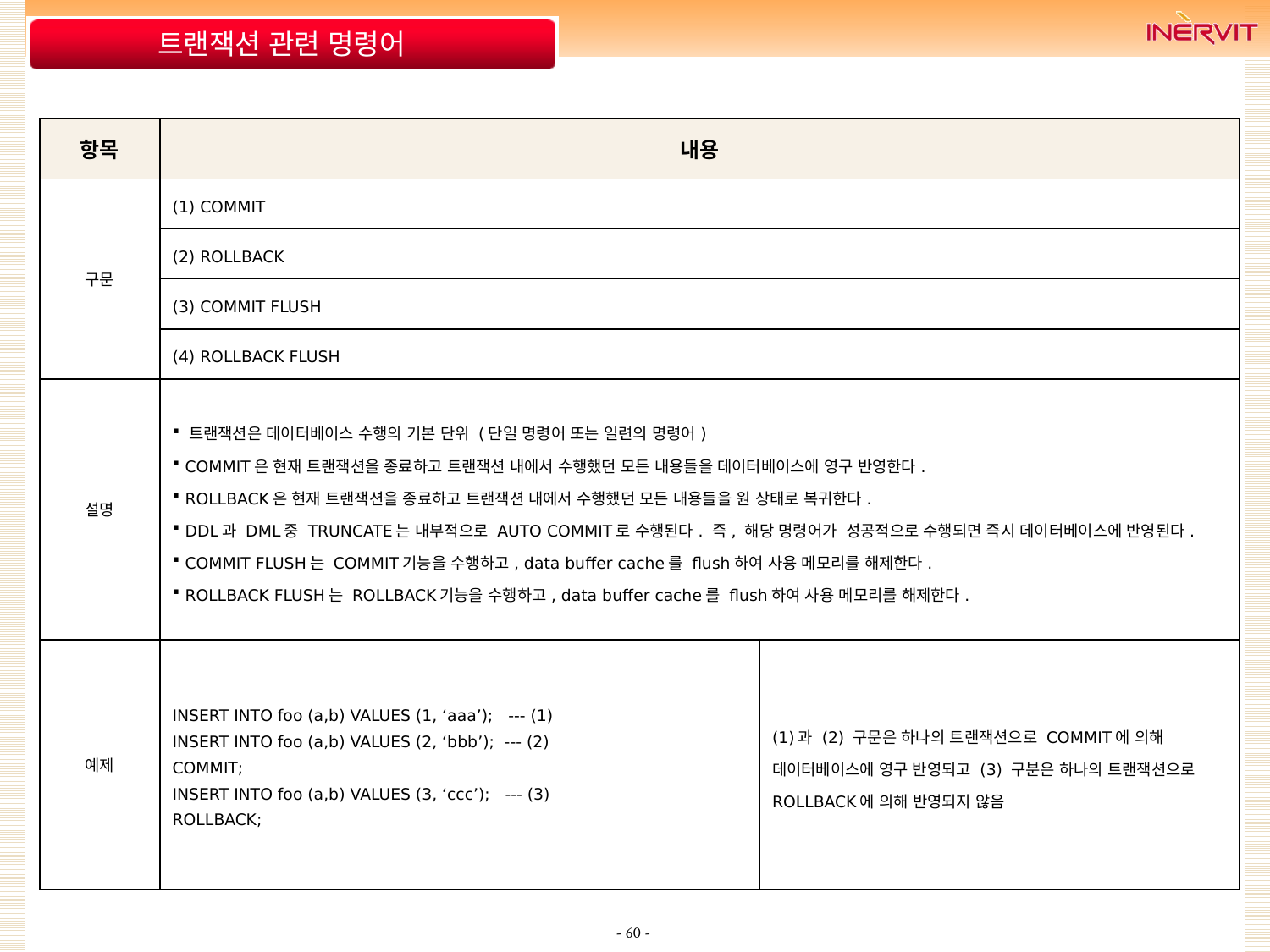

# 트랜잭션 관련 명령어
| 항목 | 내용 |  |
| --- | --- | --- |
| 구문 | (1) COMMIT |  |
|  | (2) ROLLBACK |  |
|  | (3) COMMIT FLUSH |  |
|  | (4) ROLLBACK FLUSH |  |
| 설명 | 트랜잭션은 데이터베이스 수행의 기본 단위 (단일 명령어 또는 일련의 명령어) COMMIT은 현재 트랜잭션을 종료하고 트랜잭션 내에서 수행했던 모든 내용들을 데이터베이스에 영구 반영한다. ROLLBACK은 현재 트랜잭션을 종료하고 트랜잭션 내에서 수행했던 모든 내용들을 원 상태로 복귀한다. DDL과 DML중 TRUNCATE는 내부적으로 AUTO COMMIT로 수행된다. 즉, 해당 명령어가 성공적으로 수행되면 즉시 데이터베이스에 반영된다. COMMIT FLUSH는 COMMIT기능을 수행하고, data buffer cache를 flush하여 사용 메모리를 해제한다. ROLLBACK FLUSH는 ROLLBACK기능을 수행하고, data buffer cache를 flush하여 사용 메모리를 해제한다. |  |
| 예제 | INSERT INTO foo (a,b) VALUES (1, ‘aaa’); --- (1) INSERT INTO foo (a,b) VALUES (2, ‘bbb’); --- (2) COMMIT; INSERT INTO foo (a,b) VALUES (3, ‘ccc’); --- (3) ROLLBACK; | (1)과 (2) 구문은 하나의 트랜잭션으로 COMMIT에 의해 데이터베이스에 영구 반영되고 (3) 구분은 하나의 트랜잭션으로 ROLLBACK에 의해 반영되지 않음 |
- 60 -